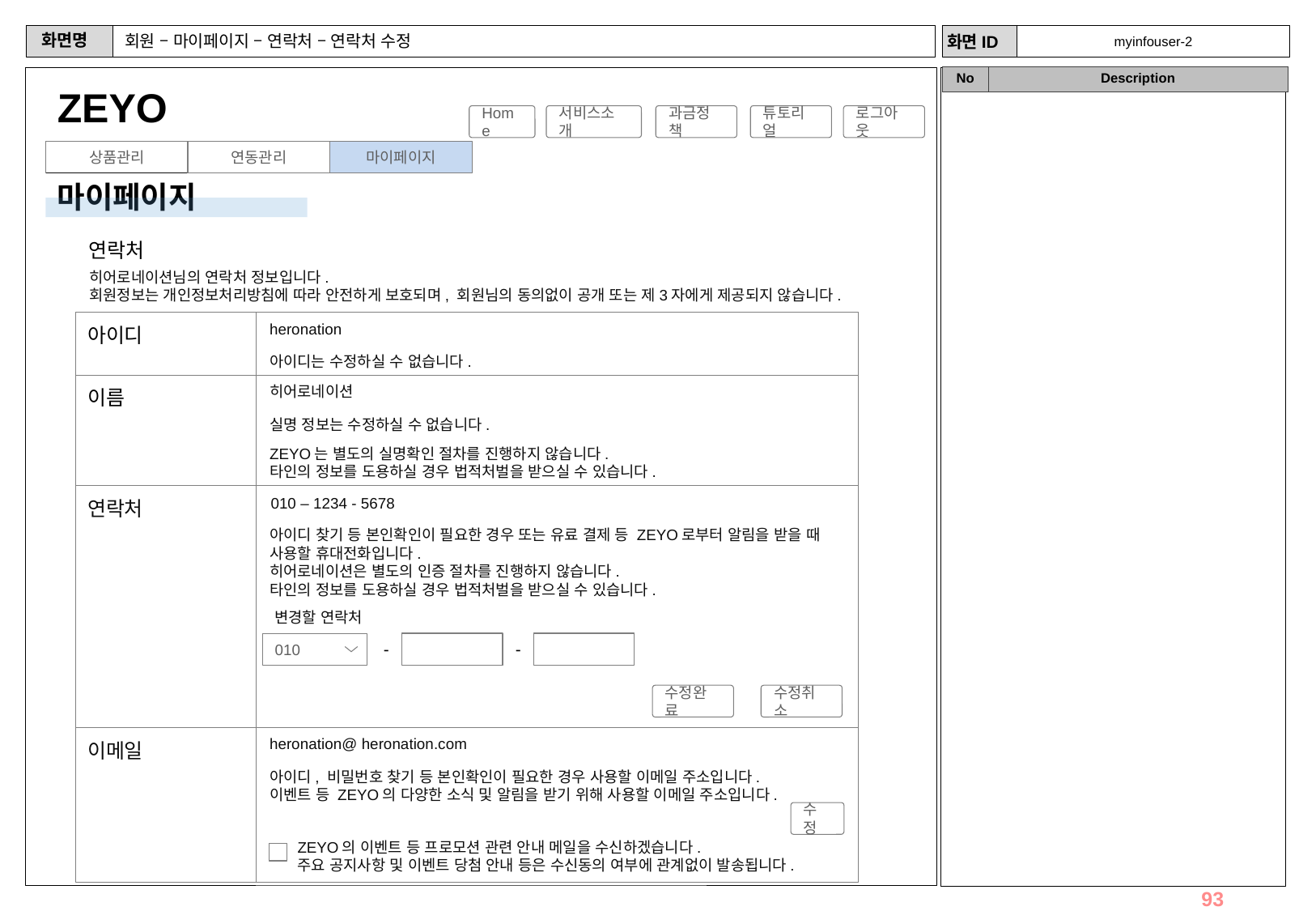

# 회원 – 마이페이지 – 연락처 – 연락처 수정
myinfouser-2
ZEYO
Home
서비스소개
과금정책
튜토리얼
로그아웃
상품관리
연동관리
마이페이지
마이페이지

연락처
히어로네이션님의 연락처 정보입니다.
회원정보는 개인정보처리방침에 따라 안전하게 보호되며, 회원님의 동의없이 공개 또는 제3자에게 제공되지 않습니다.

heronation
아이디
아이디는 수정하실 수 없습니다.

히어로네이션
이름
실명 정보는 수정하실 수 없습니다.
ZEYO는 별도의 실명확인 절차를 진행하지 않습니다.
타인의 정보를 도용하실 경우 법적처벌을 받으실 수 있습니다.

010 – 1234 - 5678
연락처
아이디 찾기 등 본인확인이 필요한 경우 또는 유료 결제 등 ZEYO로부터 알림을 받을 때 사용할 휴대전화입니다.
히어로네이션은 별도의 인증 절차를 진행하지 않습니다.
타인의 정보를 도용하실 경우 법적처벌을 받으실 수 있습니다.
변경할 연락처
-
-

010

수정완료
수정취소

heronation@ heronation.com
이메일
아이디, 비밀번호 찾기 등 본인확인이 필요한 경우 사용할 이메일 주소입니다.
이벤트 등 ZEYO의 다양한 소식 및 알림을 받기 위해 사용할 이메일 주소입니다.
수정
ZEYO의 이벤트 등 프로모션 관련 안내 메일을 수신하겠습니다.
주요 공지사항 및 이벤트 당첨 안내 등은 수신동의 여부에 관계없이 발송됩니다.

93